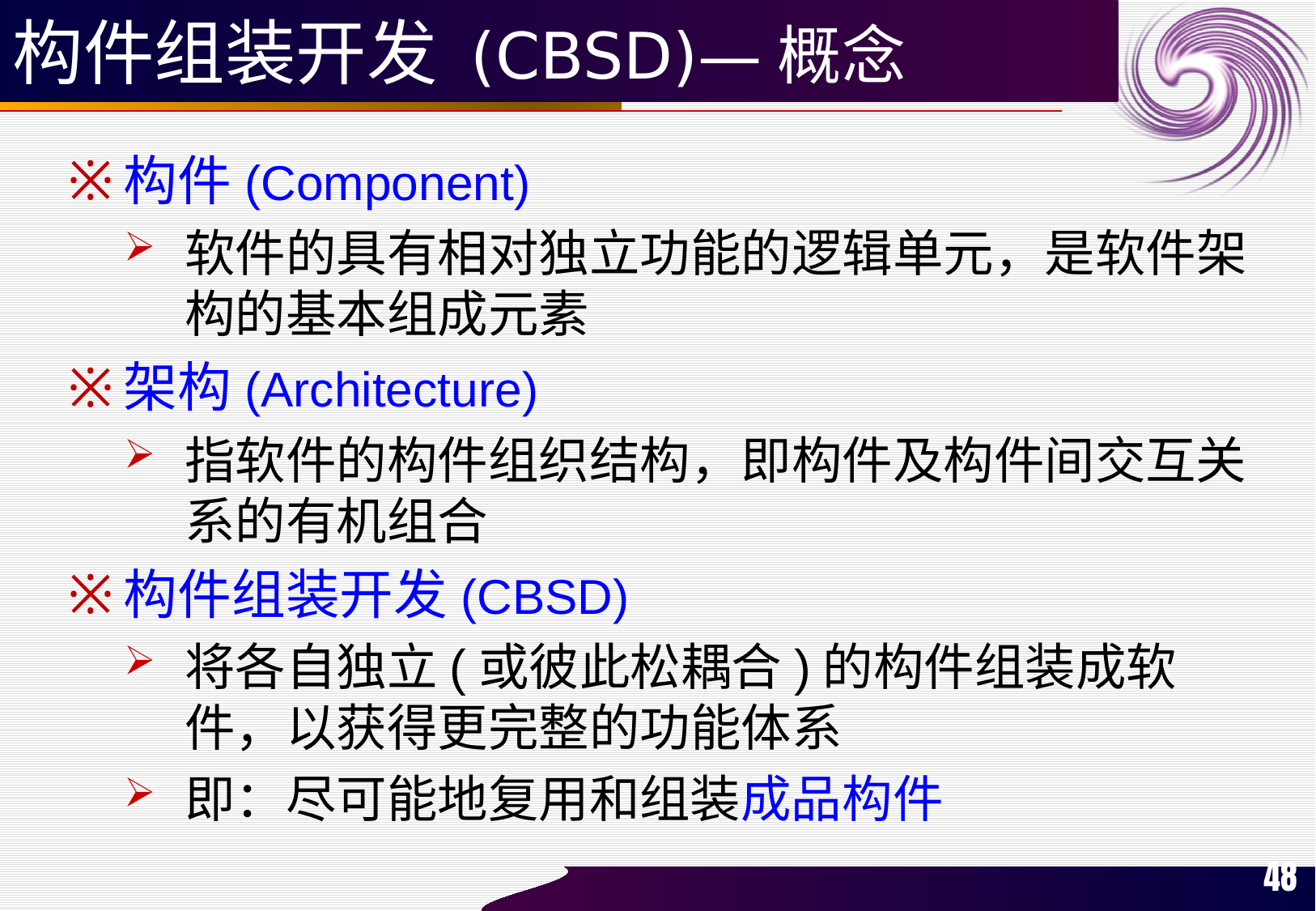

# 构件组装开发 (CBSD)—概念
构件(Component)
软件的具有相对独立功能的逻辑单元，是软件架构的基本组成元素
架构(Architecture)
指软件的构件组织结构，即构件及构件间交互关系的有机组合
构件组装开发(CBSD)
将各自独立(或彼此松耦合)的构件组装成软件，以获得更完整的功能体系
即：尽可能地复用和组装成品构件
48